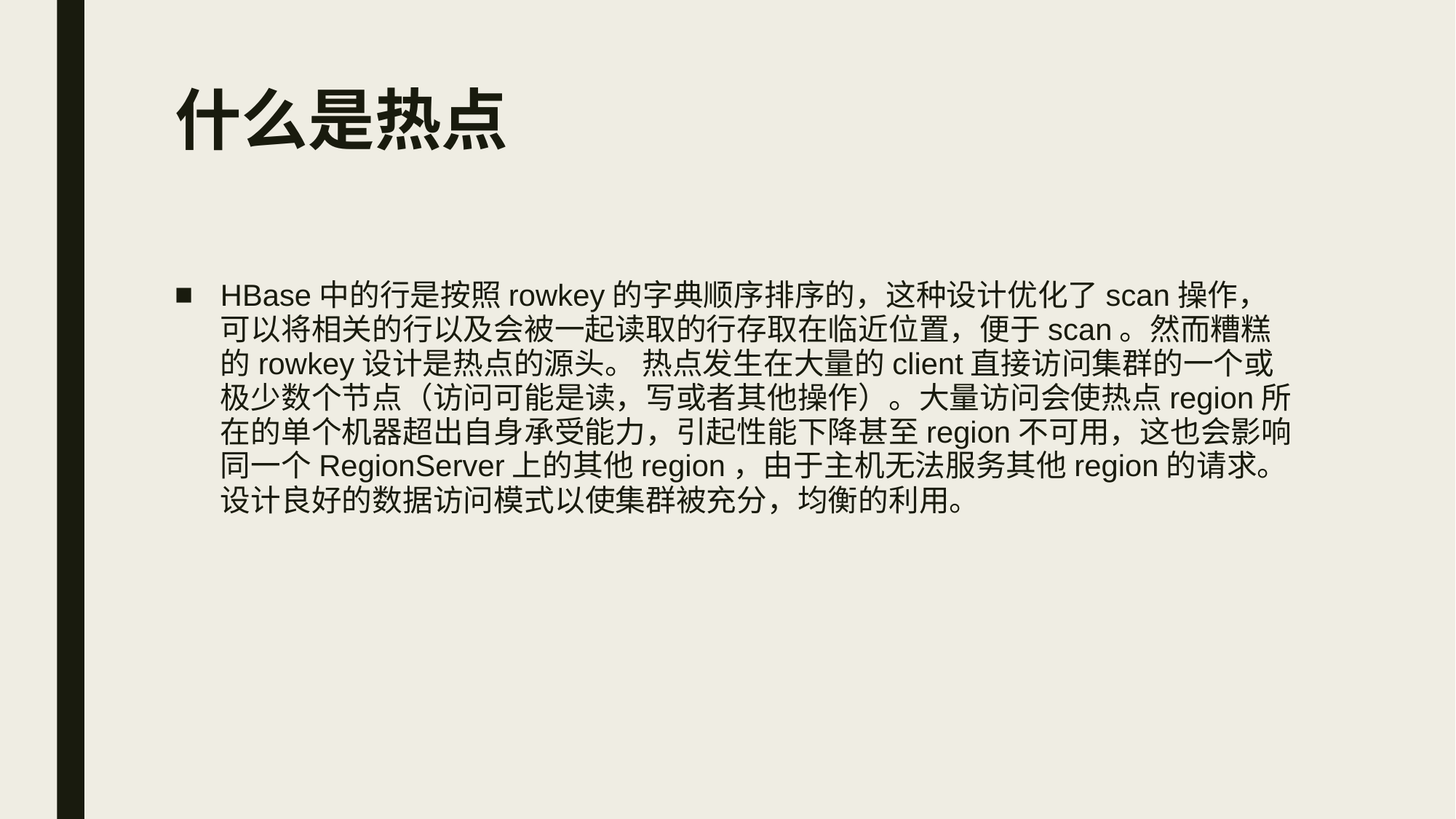

# 什么是热点
HBase中的行是按照rowkey的字典顺序排序的，这种设计优化了scan操作，可以将相关的行以及会被一起读取的行存取在临近位置，便于scan。然而糟糕的rowkey设计是热点的源头。 热点发生在大量的client直接访问集群的一个或极少数个节点（访问可能是读，写或者其他操作）。大量访问会使热点region所在的单个机器超出自身承受能力，引起性能下降甚至region不可用，这也会影响同一个RegionServer上的其他region，由于主机无法服务其他region的请求。 设计良好的数据访问模式以使集群被充分，均衡的利用。